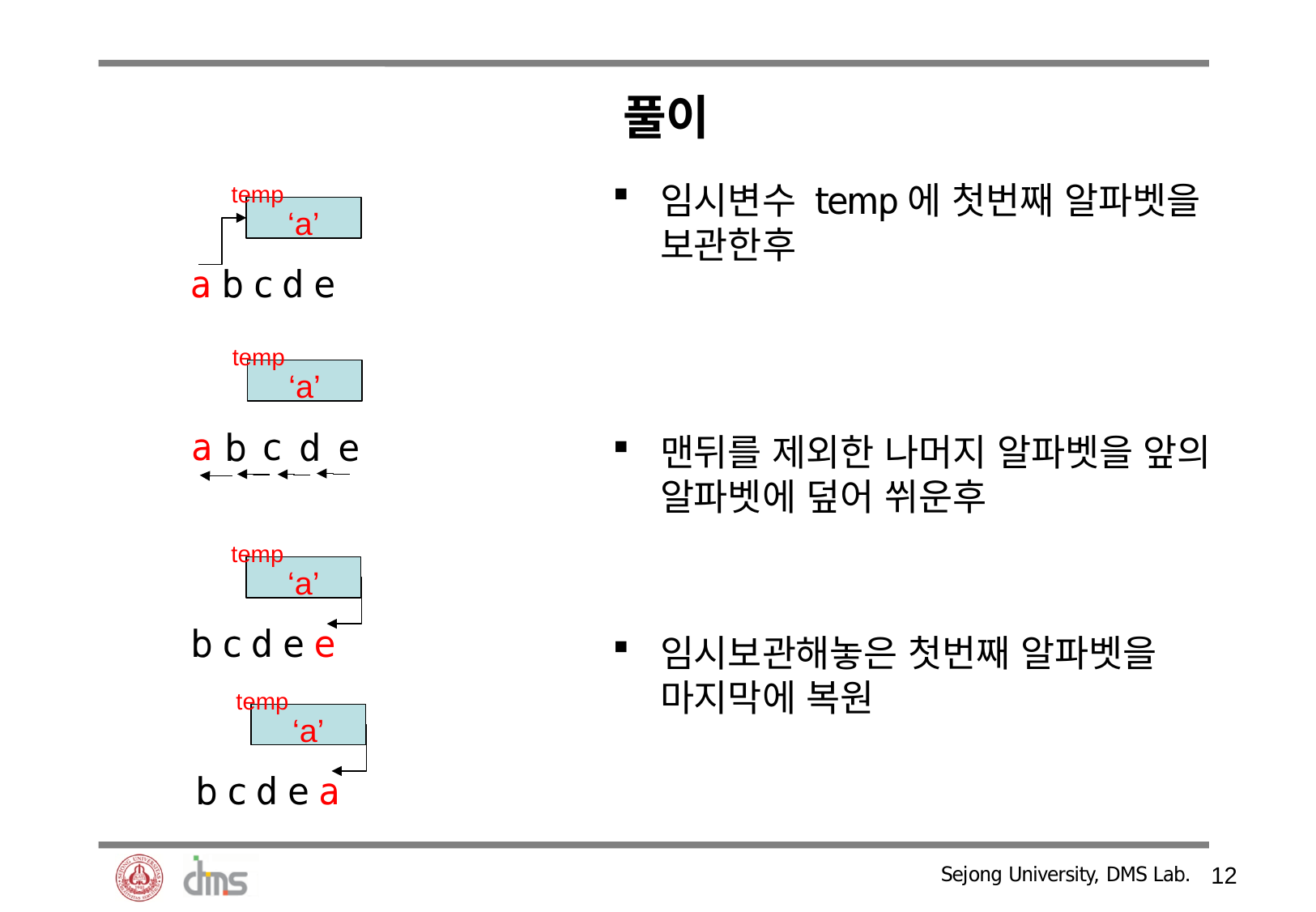

# 풀이
임시변수 temp에 첫번째 알파벳을 보관한후

맨뒤를 제외한 나머지 알파벳을 앞의 알파벳에 덮어 쒸운후

임시보관해놓은 첫번째 알파벳을 마지막에 복원
temp
‘a’
a b c d e
temp
‘a’
c
a
b
d
e
temp
‘a’
b c d e e
temp
‘a’
b c d e a
12